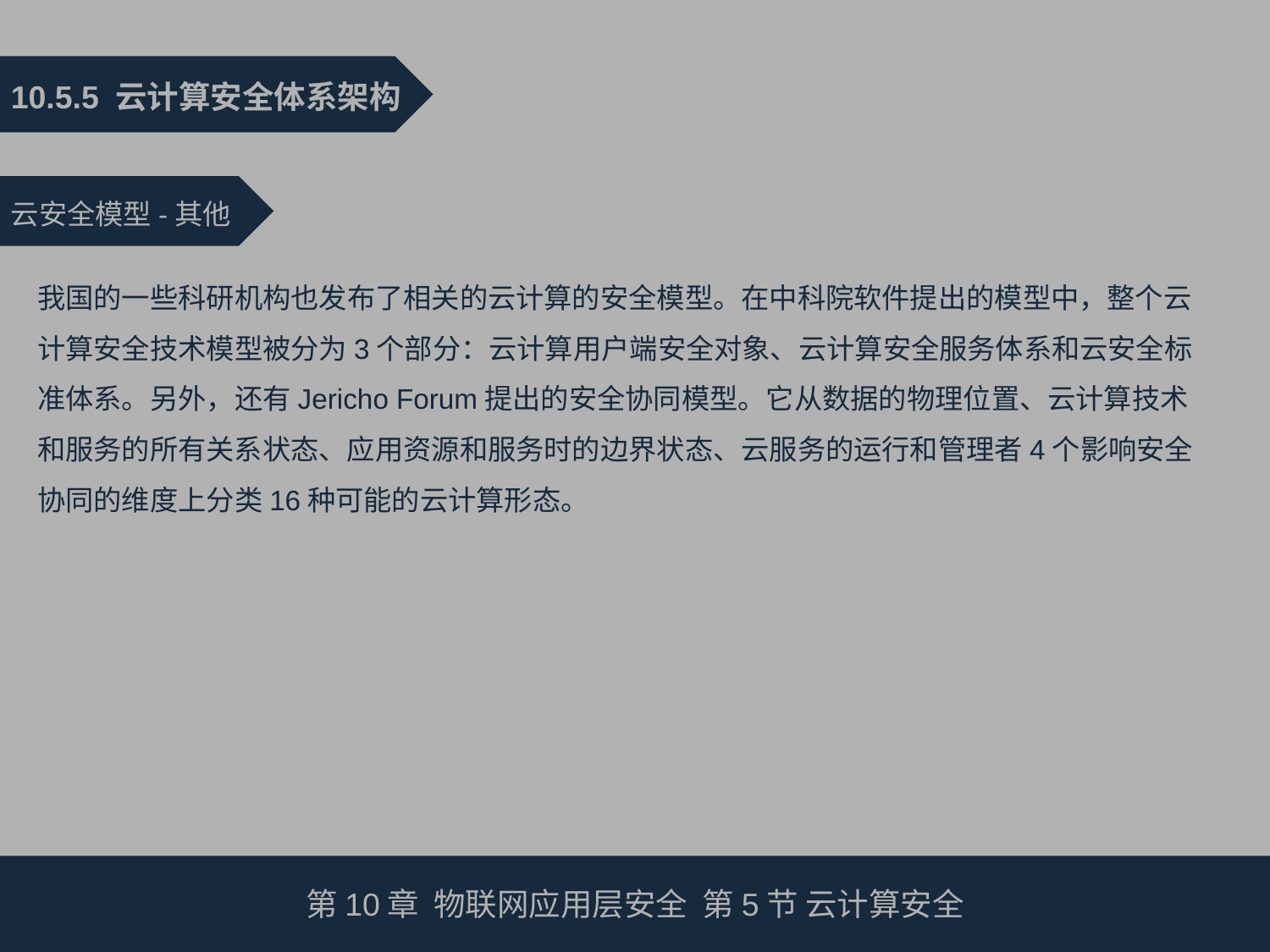

10.5.5 云计算安全体系架构
云安全模型-其他
我国的一些科研机构也发布了相关的云计算的安全模型。在中科院软件提出的模型中，整个云计算安全技术模型被分为3个部分：云计算用户端安全对象、云计算安全服务体系和云安全标准体系。另外，还有Jericho Forum提出的安全协同模型。它从数据的物理位置、云计算技术和服务的所有关系状态、应用资源和服务时的边界状态、云服务的运行和管理者4个影响安全协同的维度上分类16种可能的云计算形态。